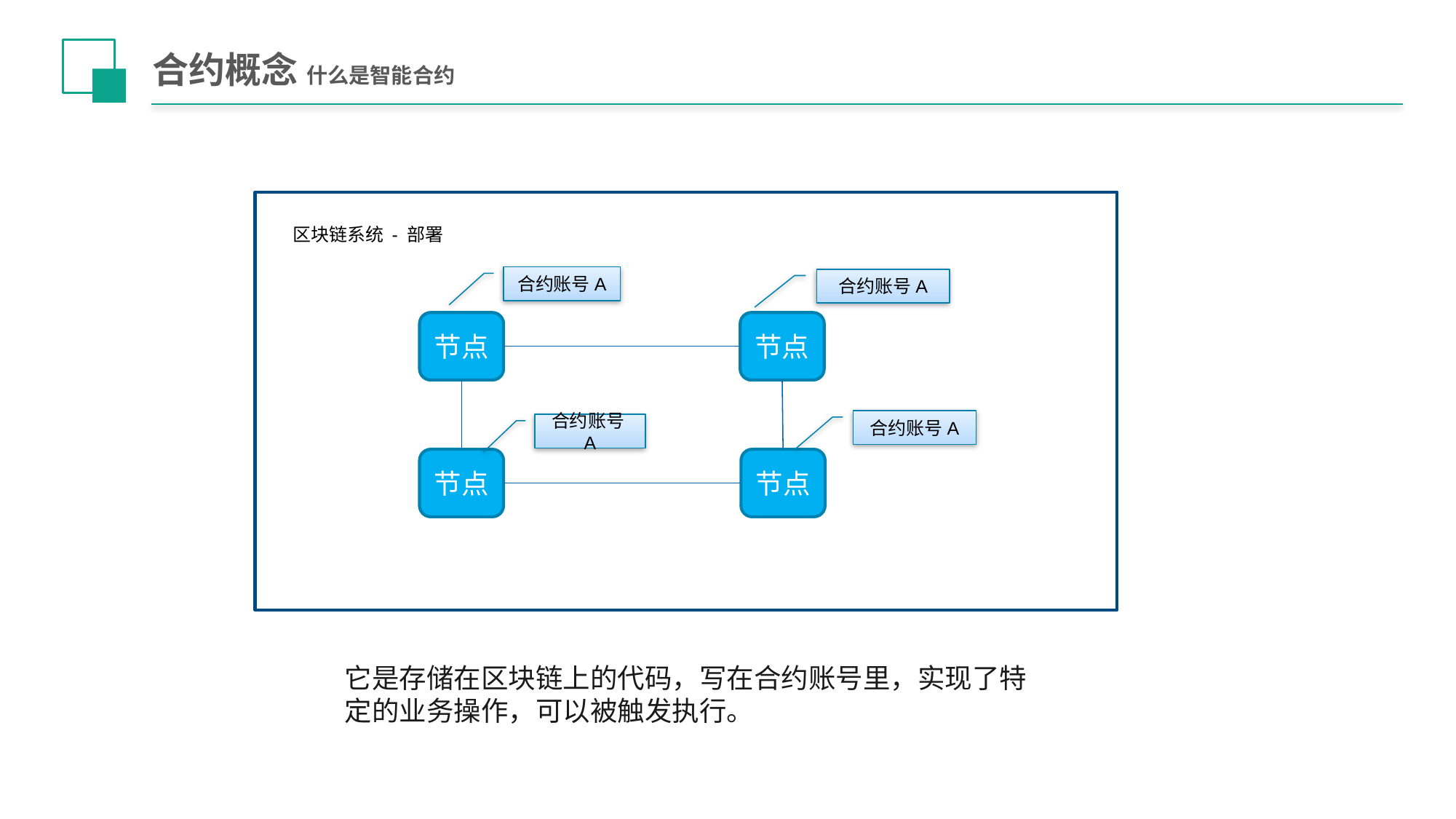

# 合约概念 什么是智能合约

区块链系统 - 部署
合约账号A
合约账号A
节点
节点
合约账号A
合约账号A
节点
节点
它是存储在区块链上的代码，写在合约账号里，实现了特定的业务操作，可以被触发执行。